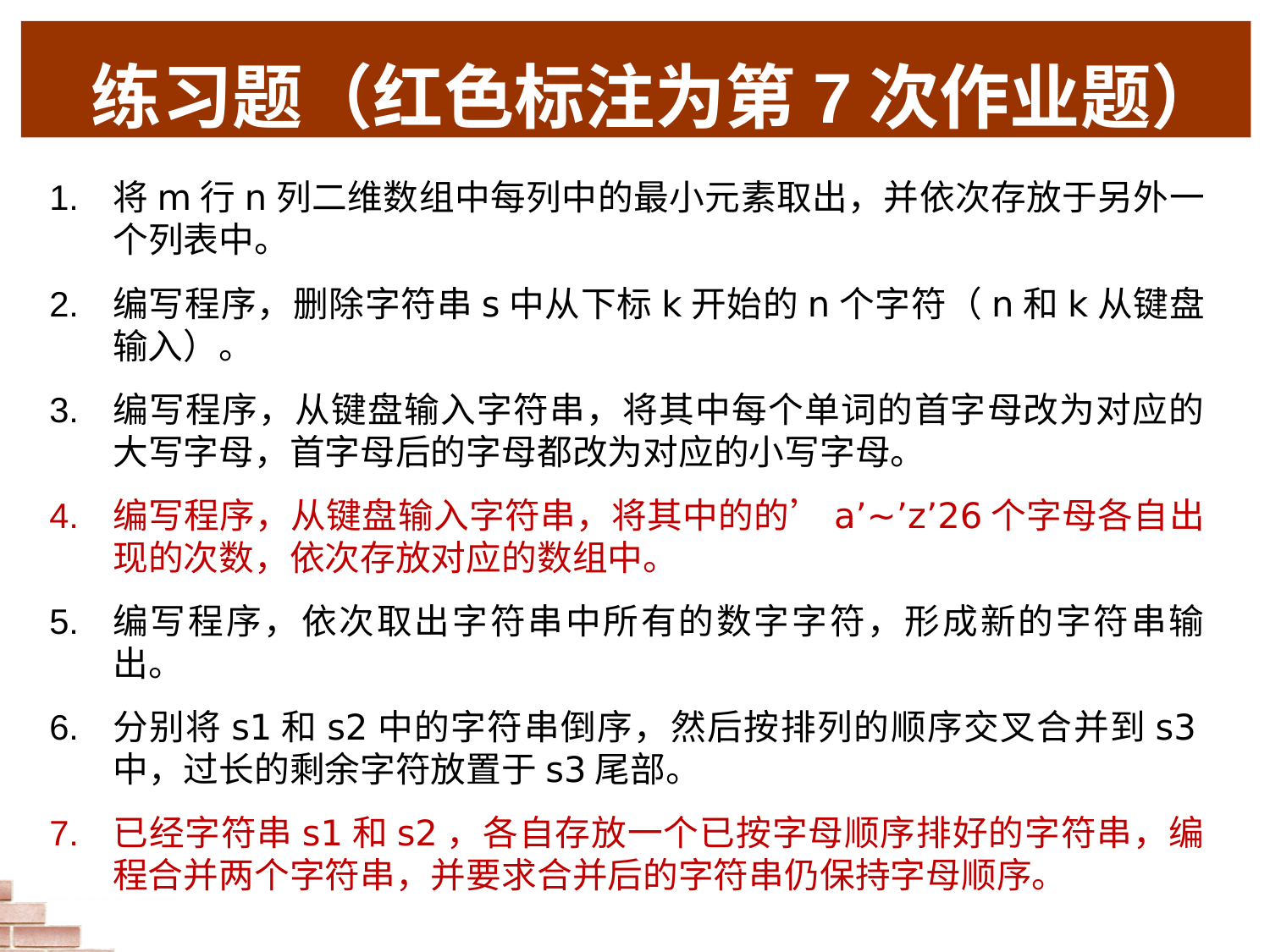

# 练习题（红色标注为第7次作业题）
将m行n列二维数组中每列中的最小元素取出，并依次存放于另外一个列表中。
编写程序，删除字符串s中从下标k开始的n个字符（n和k从键盘输入）。
编写程序，从键盘输入字符串，将其中每个单词的首字母改为对应的大写字母，首字母后的字母都改为对应的小写字母。
编写程序，从键盘输入字符串，将其中的的’a’~’z’26个字母各自出现的次数，依次存放对应的数组中。
编写程序，依次取出字符串中所有的数字字符，形成新的字符串输出。
分别将s1和s2中的字符串倒序，然后按排列的顺序交叉合并到s3中，过长的剩余字符放置于s3尾部。
已经字符串s1和s2，各自存放一个已按字母顺序排好的字符串，编程合并两个字符串，并要求合并后的字符串仍保持字母顺序。